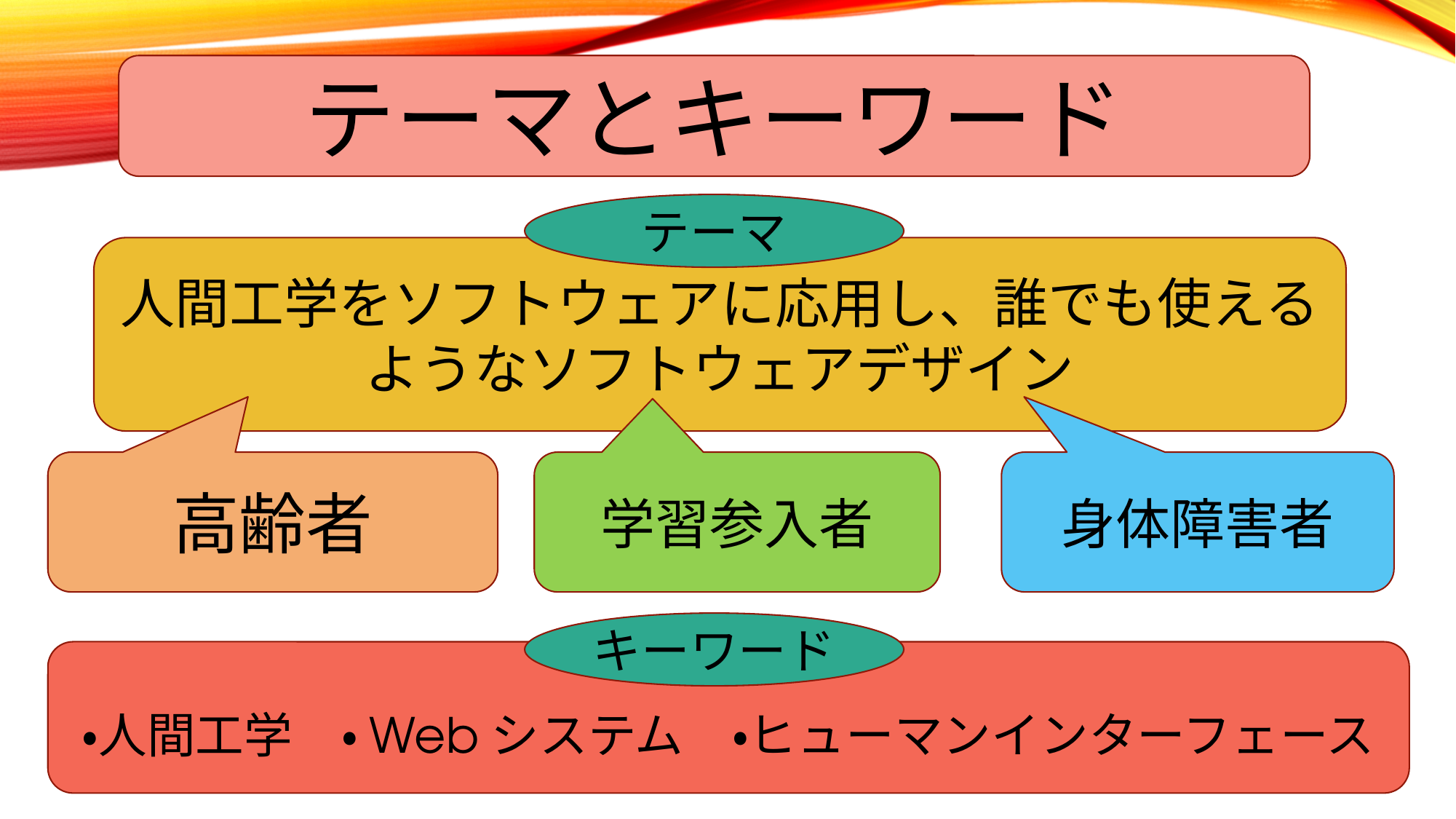

テーマとキーワード
テーマ
人間工学をソフトウェアに応用し、誰でも使えるようなソフトウェアデザイン
学習参入者
身体障害者
高齢者
キーワード

・人間工学　・Webシステム　・ヒューマンインターフェース